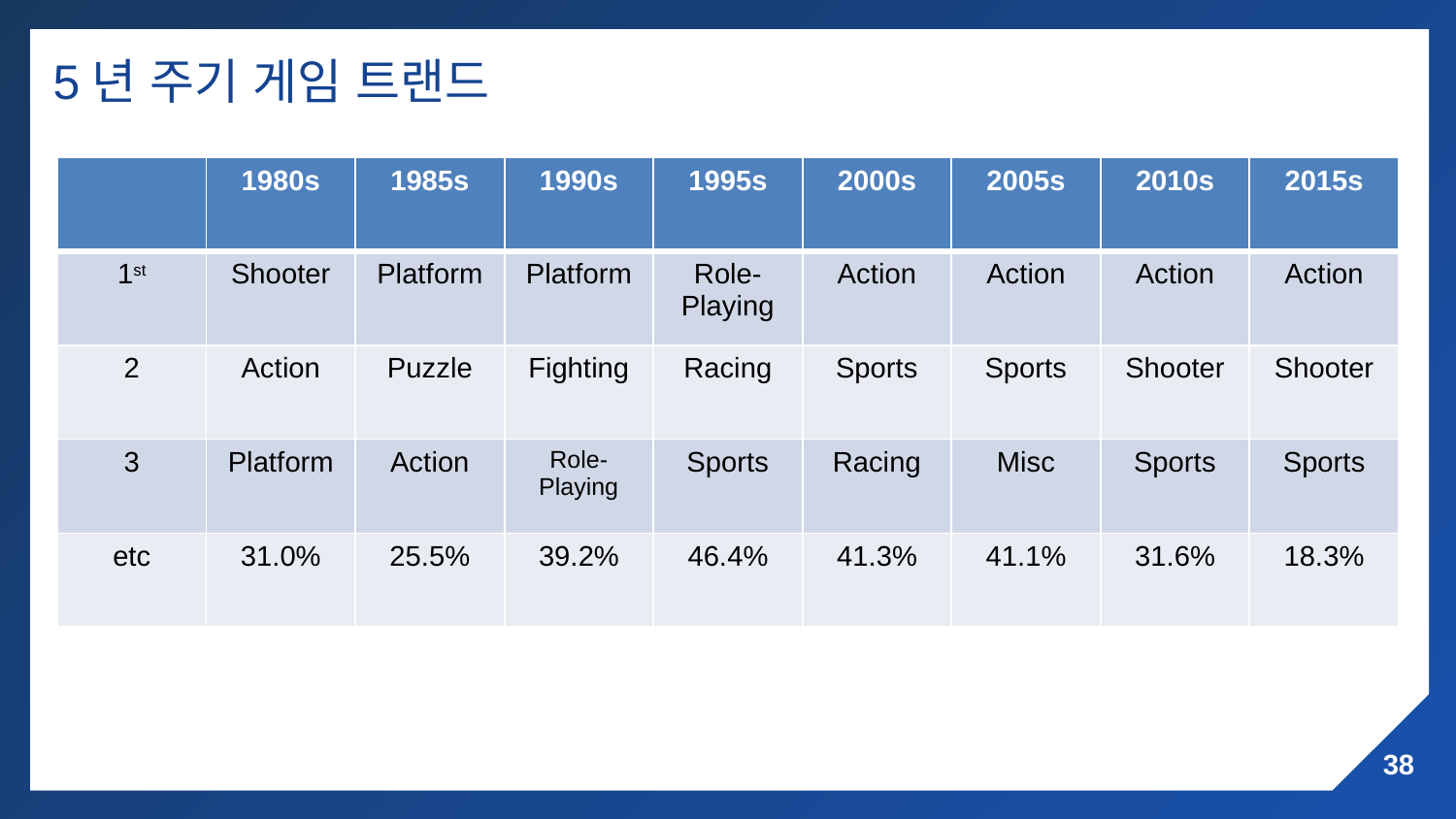

# 5년 주기 게임 트랜드
|  | 1980s | 1985s | 1990s | 1995s | 2000s | 2005s | 2010s | 2015s |
| --- | --- | --- | --- | --- | --- | --- | --- | --- |
| 1st | Shooter | Platform | Platform | Role-Playing | Action | Action | Action | Action |
| 2 | Action | Puzzle | Fighting | Racing | Sports | Sports | Shooter | Shooter |
| 3 | Platform | Action | Role-Playing | Sports | Racing | Misc | Sports | Sports |
| etc | 31.0% | 25.5% | 39.2% | 46.4% | 41.3% | 41.1% | 31.6% | 18.3% |
38